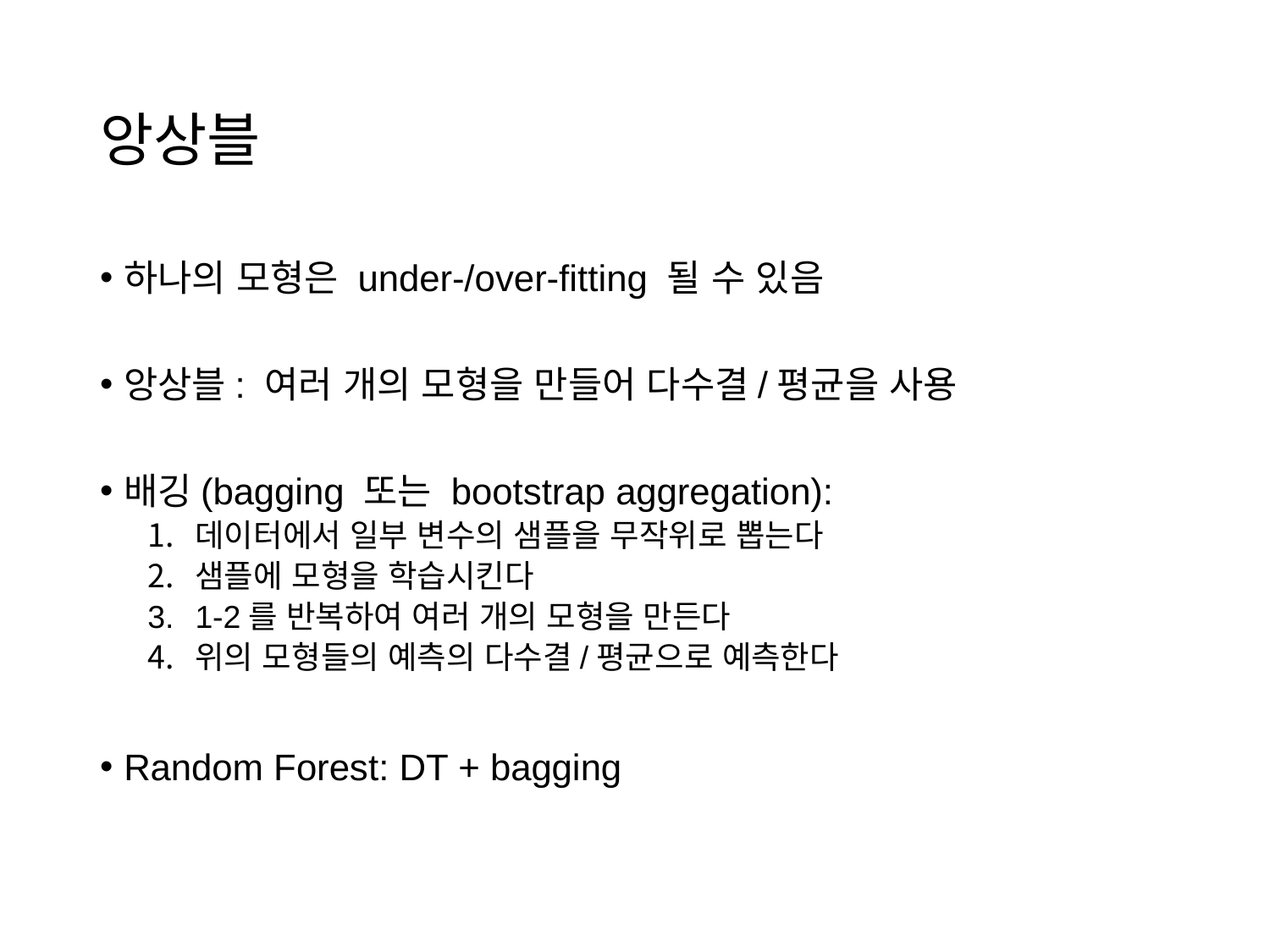

# 앙상블
하나의 모형은 under-/over-fitting 될 수 있음

앙상블: 여러 개의 모형을 만들어 다수결/평균을 사용

배깅(bagging 또는 bootstrap aggregation):
데이터에서 일부 변수의 샘플을 무작위로 뽑는다
샘플에 모형을 학습시킨다
1-2를 반복하여 여러 개의 모형을 만든다
위의 모형들의 예측의 다수결/평균으로 예측한다

Random Forest: DT + bagging